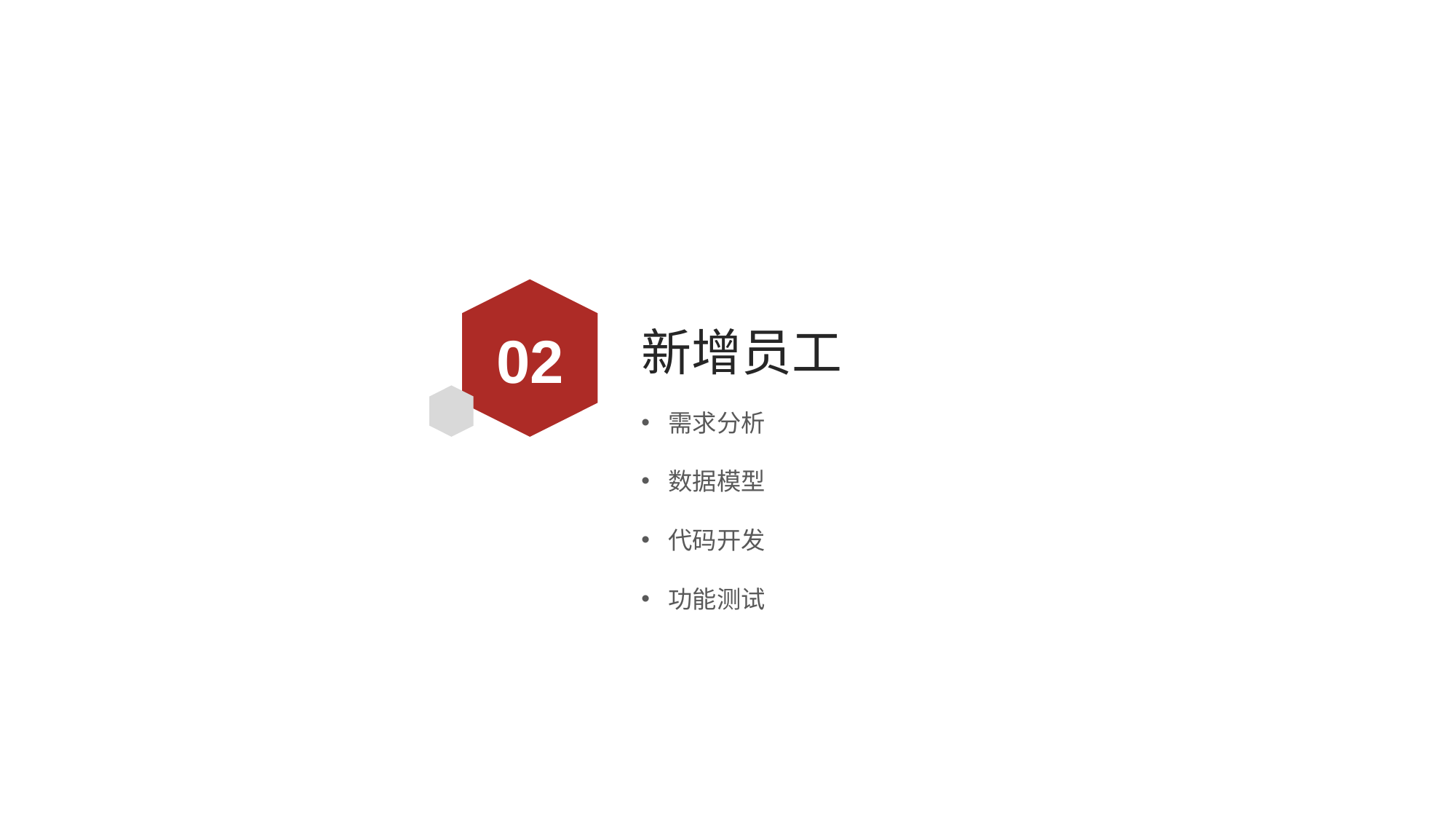

02
# 新增员工
需求分析
数据模型
代码开发
功能测试